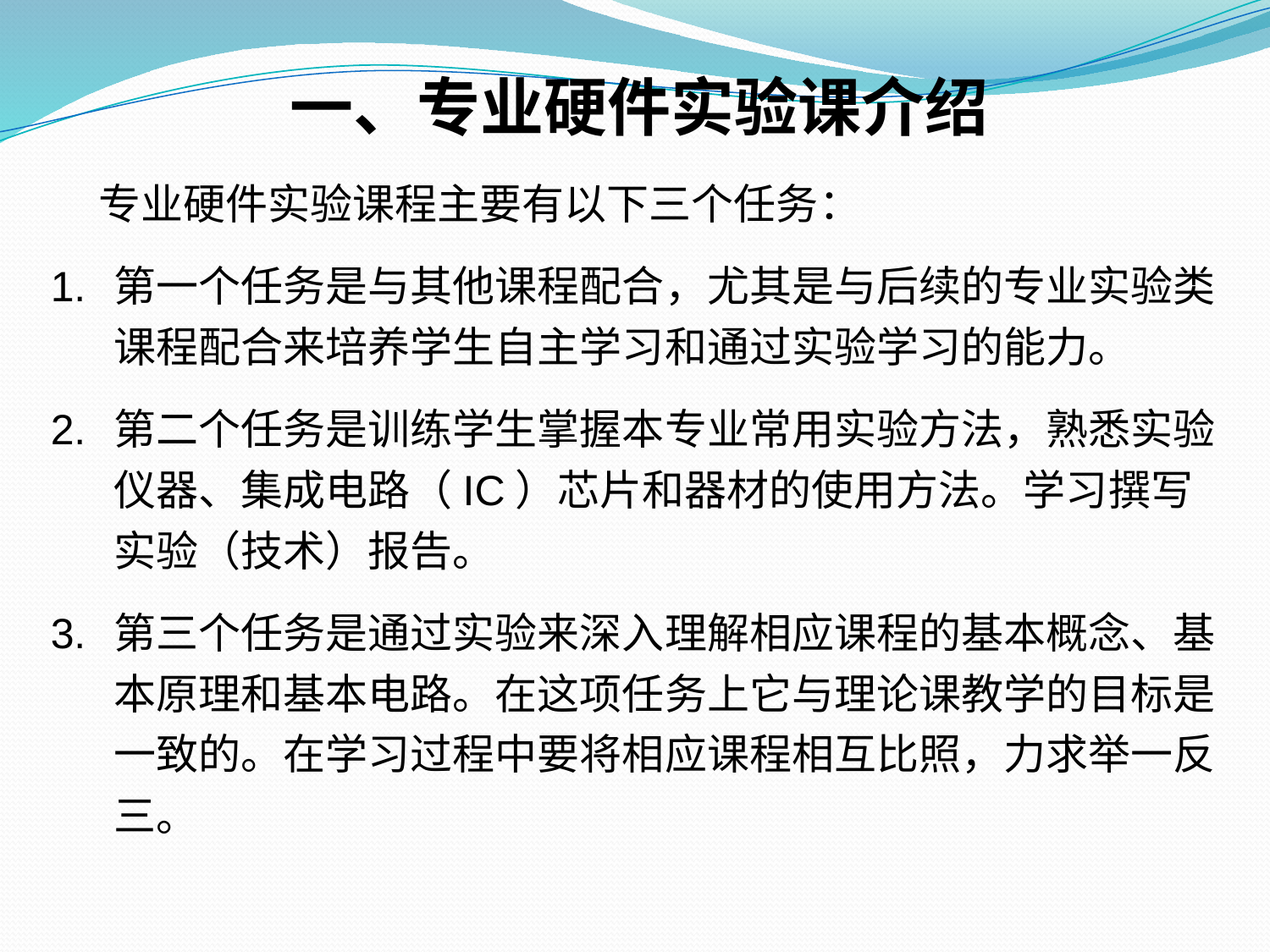

一、专业硬件实验课介绍
    专业硬件实验课程主要有以下三个任务：
第一个任务是与其他课程配合，尤其是与后续的专业实验类课程配合来培养学生自主学习和通过实验学习的能力。
第二个任务是训练学生掌握本专业常用实验方法，熟悉实验仪器、集成电路（IC）芯片和器材的使用方法。学习撰写实验（技术）报告。
第三个任务是通过实验来深入理解相应课程的基本概念、基本原理和基本电路。在这项任务上它与理论课教学的目标是一致的。在学习过程中要将相应课程相互比照，力求举一反三。